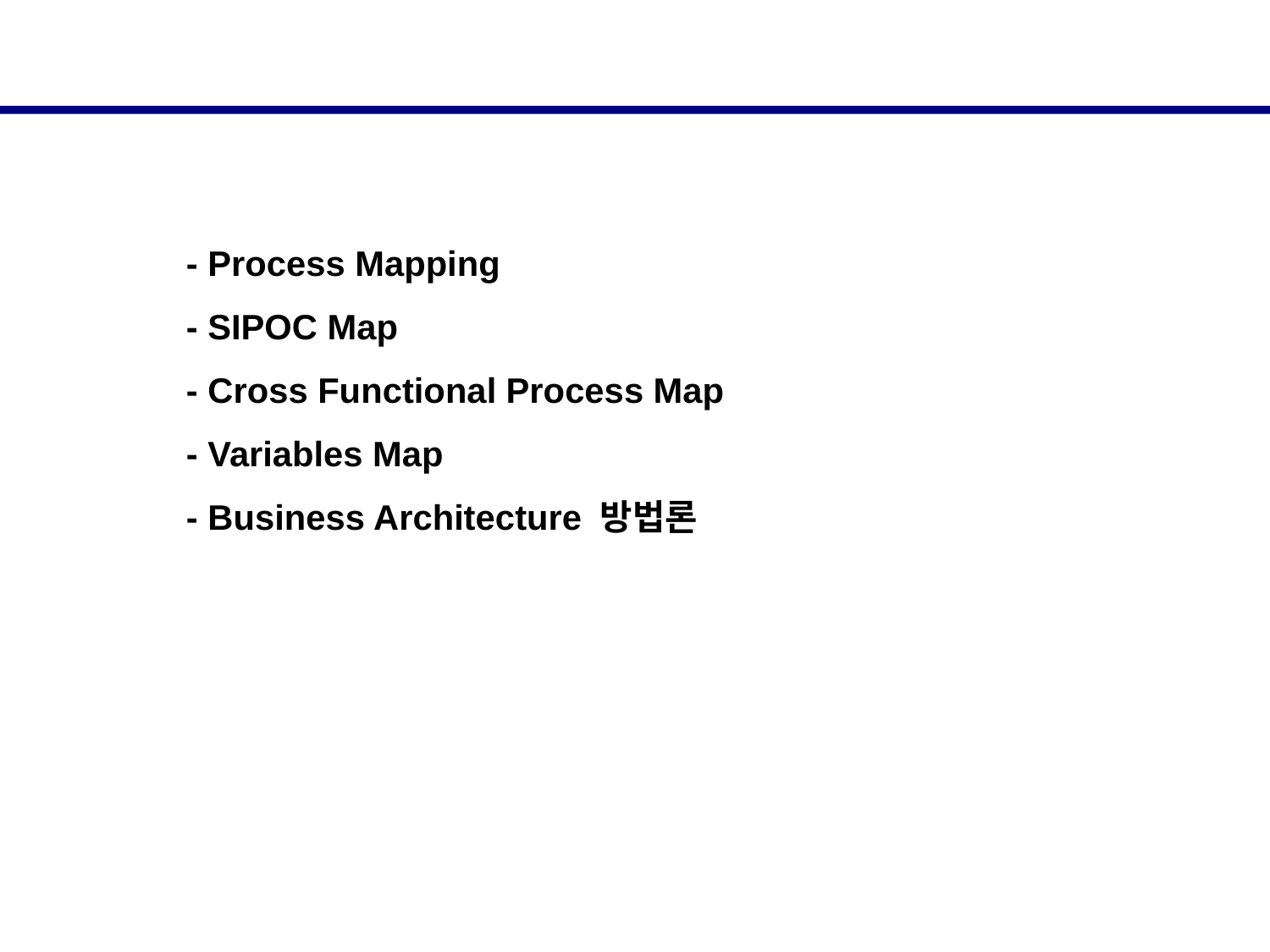

- Process Mapping
  - SIPOC Map
  - Cross Functional Process Map
  - Variables Map
  - Business Architecture 방법론